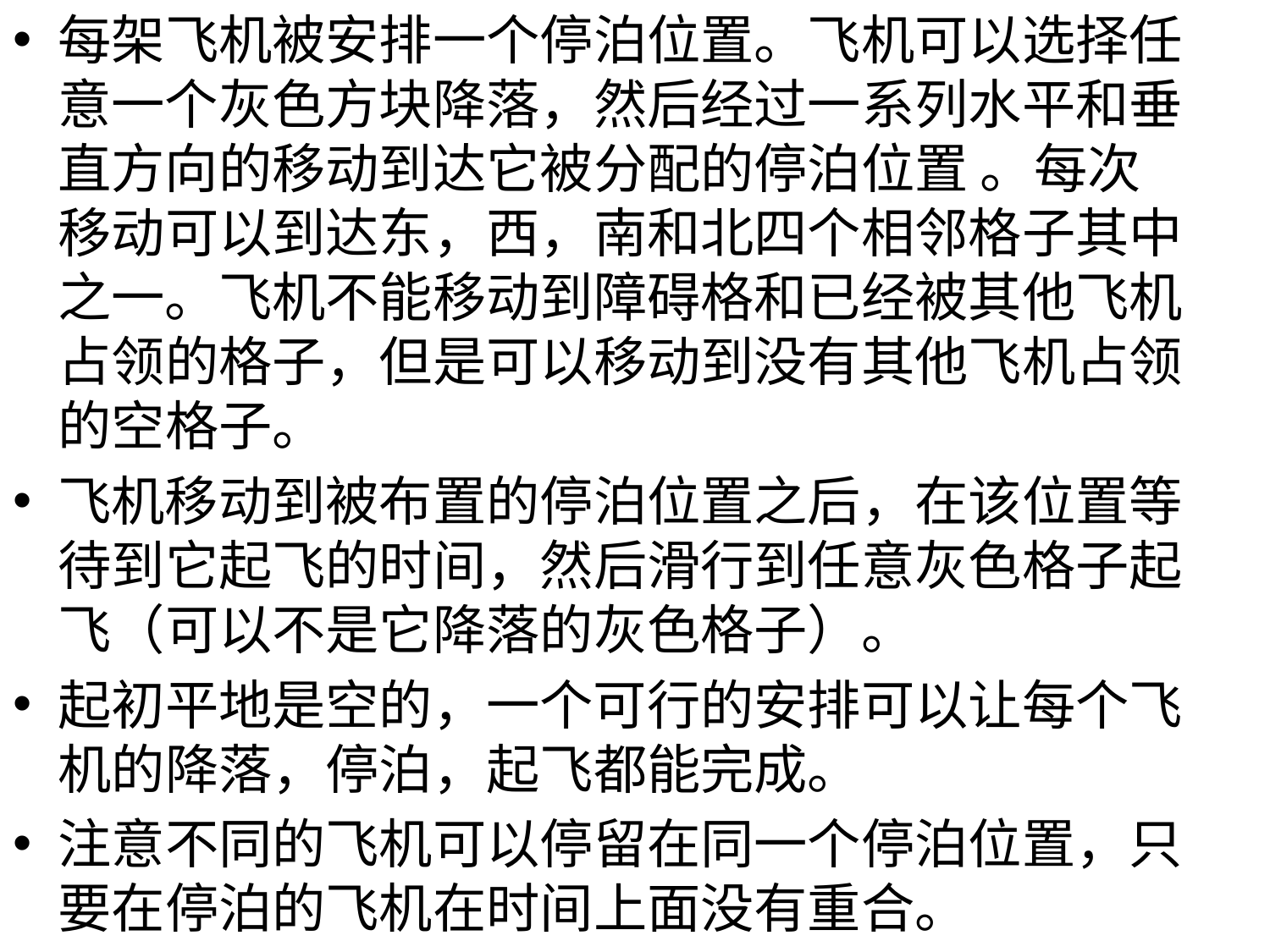

每架飞机被安排一个停泊位置。飞机可以选择任意一个灰色方块降落，然后经过一系列水平和垂直方向的移动到达它被分配的停泊位置 。每次移动可以到达东，西，南和北四个相邻格子其中之一。飞机不能移动到障碍格和已经被其他飞机占领的格子，但是可以移动到没有其他飞机占领的空格子。
飞机移动到被布置的停泊位置之后，在该位置等待到它起飞的时间，然后滑行到任意灰色格子起飞（可以不是它降落的灰色格子）。
起初平地是空的，一个可行的安排可以让每个飞机的降落，停泊，起飞都能完成。
注意不同的飞机可以停留在同一个停泊位置，只要在停泊的飞机在时间上面没有重合。